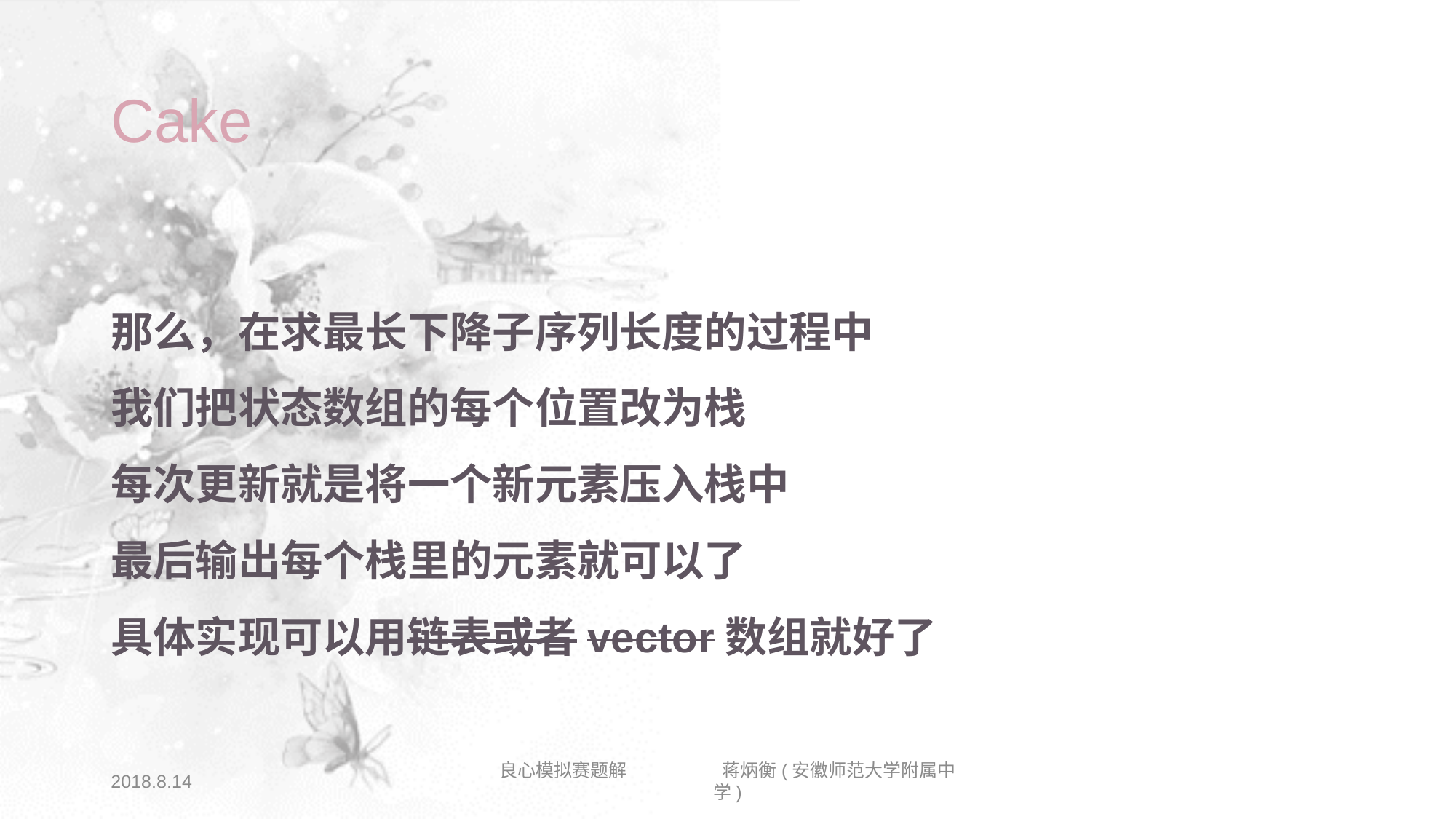

# Cake
那么，在求最长下降子序列长度的过程中
我们把状态数组的每个位置改为栈
每次更新就是将一个新元素压入栈中
最后输出每个栈里的元素就可以了
具体实现可以用链表或者vector数组就好了
2018.8.14
良心模拟赛题解                 蒋炳衡(安徽师范大学附属中学)
9